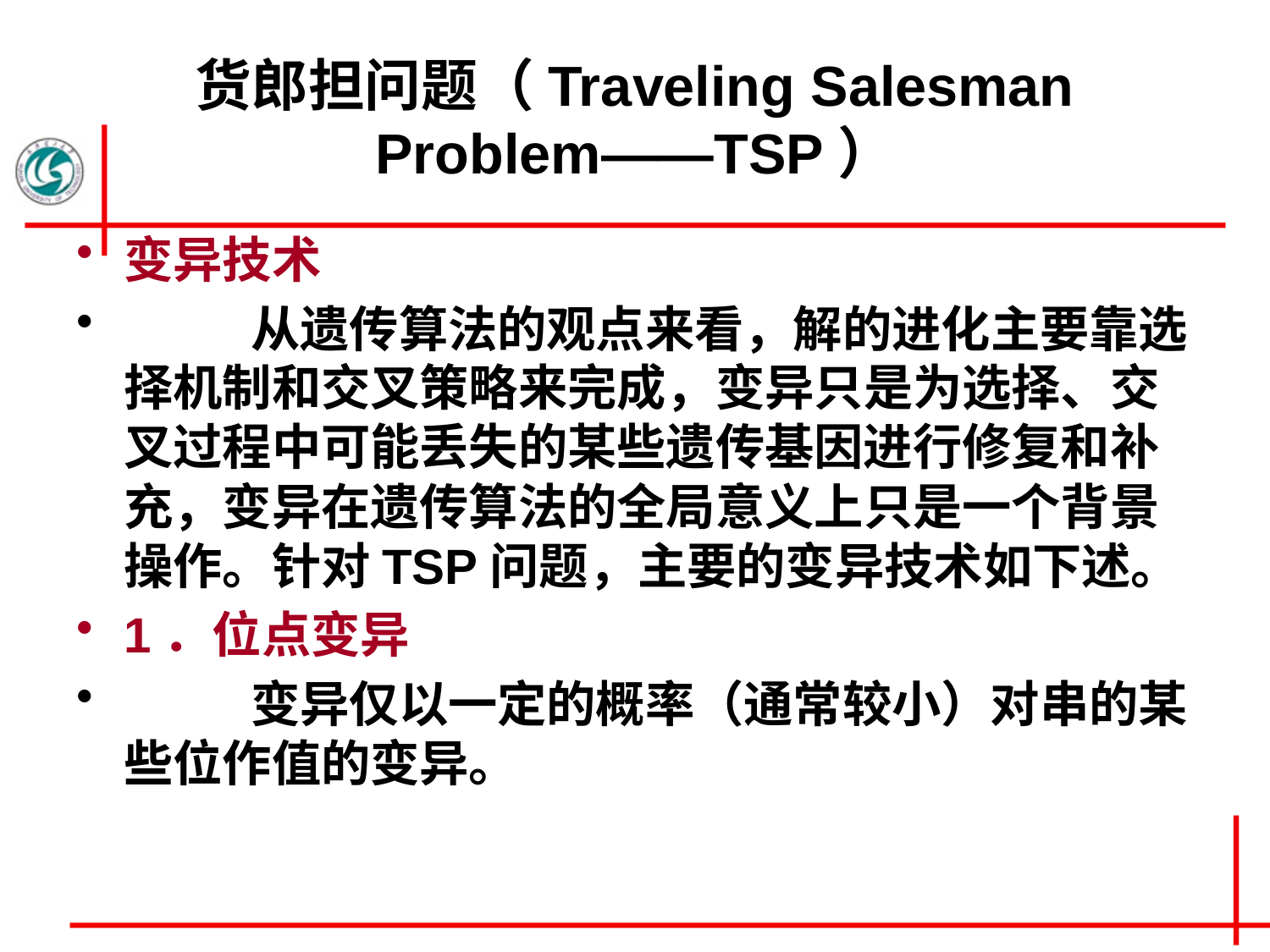

# 货郎担问题（Traveling Salesman Problem——TSP）
变异技术
	从遗传算法的观点来看，解的进化主要靠选择机制和交叉策略来完成，变异只是为选择、交叉过程中可能丢失的某些遗传基因进行修复和补充，变异在遗传算法的全局意义上只是一个背景操作。针对TSP问题，主要的变异技术如下述。
1．位点变异
	变异仅以一定的概率（通常较小）对串的某些位作值的变异。